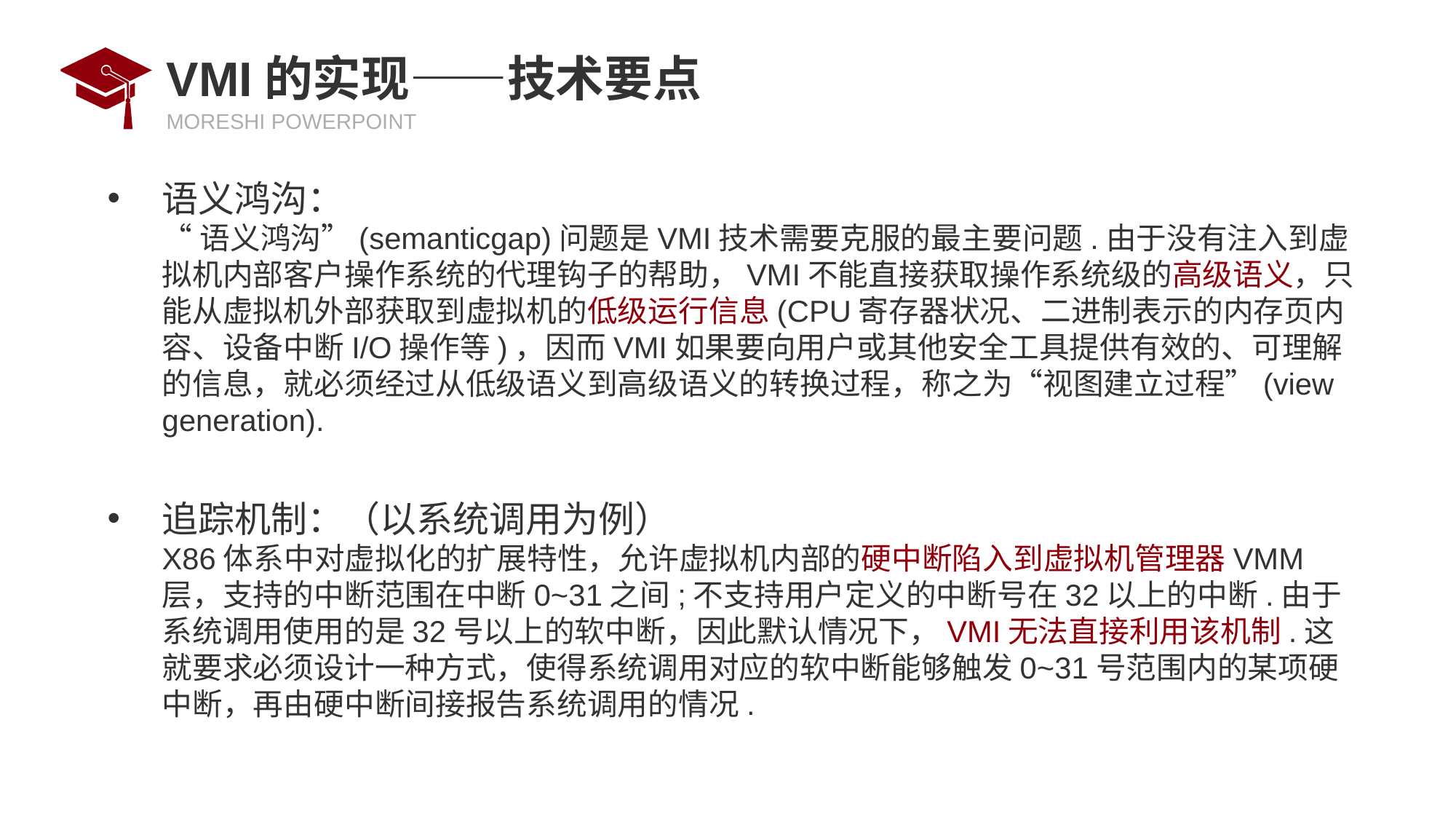

# VMI的实现——技术要点
语义鸿沟：
“语义鸿沟”(semanticgap)问题是VMI技术需要克服的最主要问题.由于没有注入到虚拟机内部客户操作系统的代理钩子的帮助，VMI不能直接获取操作系统级的高级语义，只能从虚拟机外部获取到虚拟机的低级运行信息(CPU寄存器状况、二进制表示的内存页内容、设备中断I/O操作等)，因而VMI如果要向用户或其他安全工具提供有效的、可理解的信息，就必须经过从低级语义到高级语义的转换过程，称之为“视图建立过程”(view generation).

追踪机制：（以系统调用为例）
X86体系中对虚拟化的扩展特性，允许虚拟机内部的硬中断陷入到虚拟机管理器VMM层，支持的中断范围在中断0~31之间;不支持用户定义的中断号在32以上的中断.由于系统调用使用的是32号以上的软中断，因此默认情况下，VMI无法直接利用该机制.这就要求必须设计一种方式，使得系统调用对应的软中断能够触发0~31号范围内的某项硬中断，再由硬中断间接报告系统调用的情况.